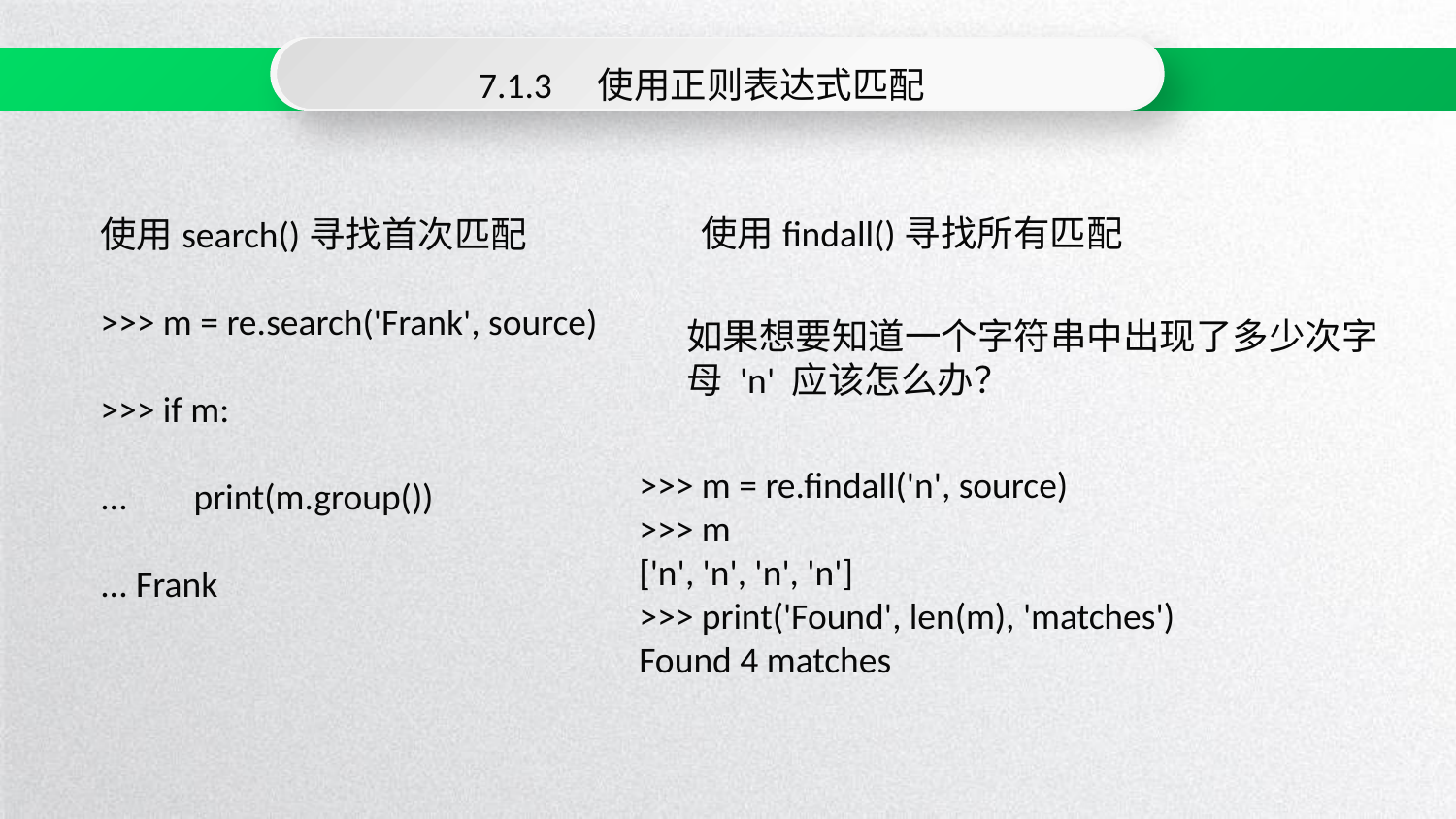

7.1.3　使用正则表达式匹配
使用findall()寻找所有匹配
使用search()寻找首次匹配

>>> m = re.search('Frank', source)

>>> if m:

...        print(m.group())

... Frank
如果想要知道一个字符串中出现了多少次字母 'n' 应该怎么办？
>>> m = re.findall('n', source)
>>> m
['n', 'n', 'n', 'n']
>>> print('Found', len(m), 'matches')
Found 4 matches